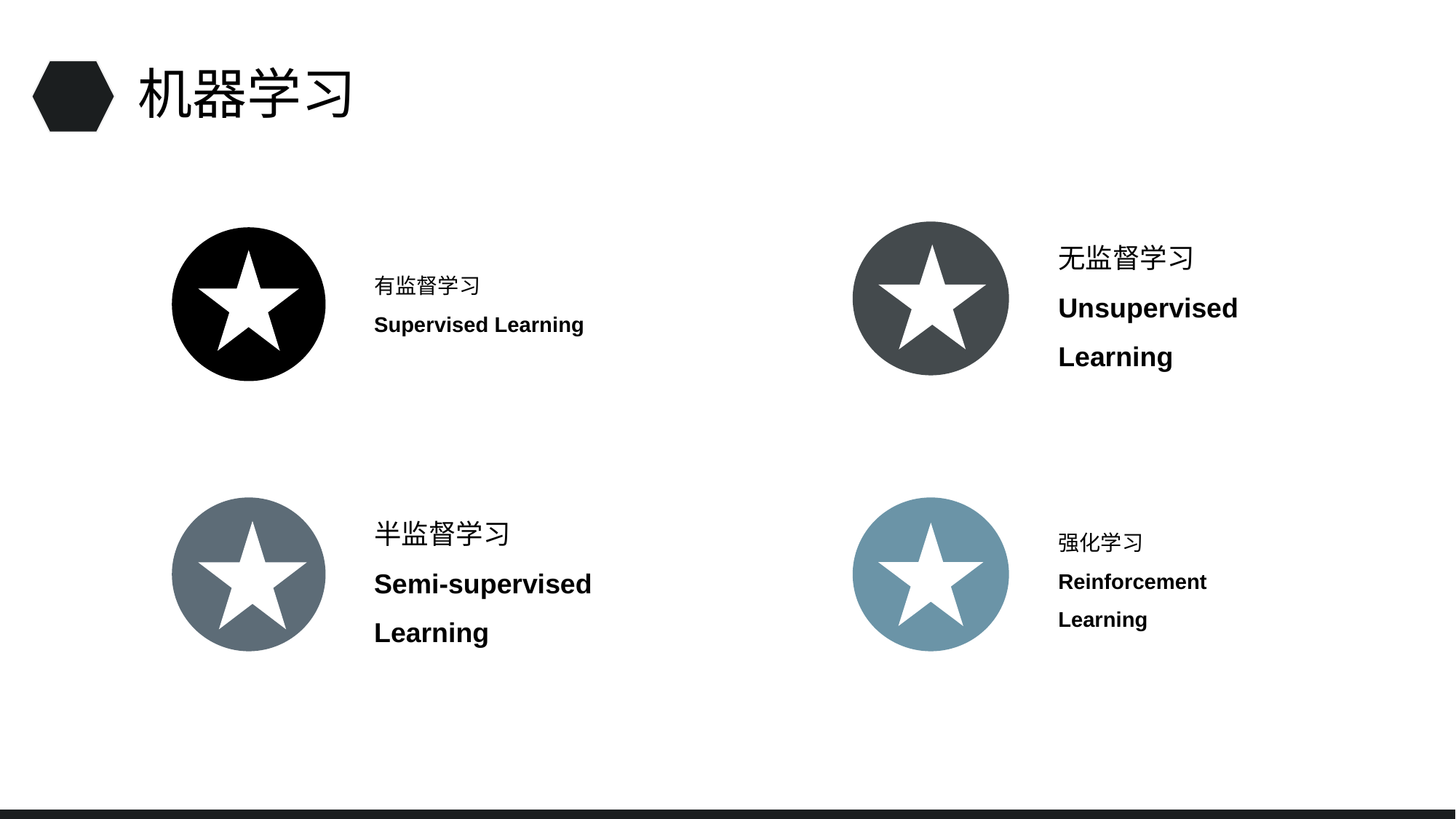

机器学习
有监督学习
Supervised Learning

无监督学习
Unsupervised Learning

B
半监督学习
Semi-supervised Learning

C
强化学习
Reinforcement Learning

D